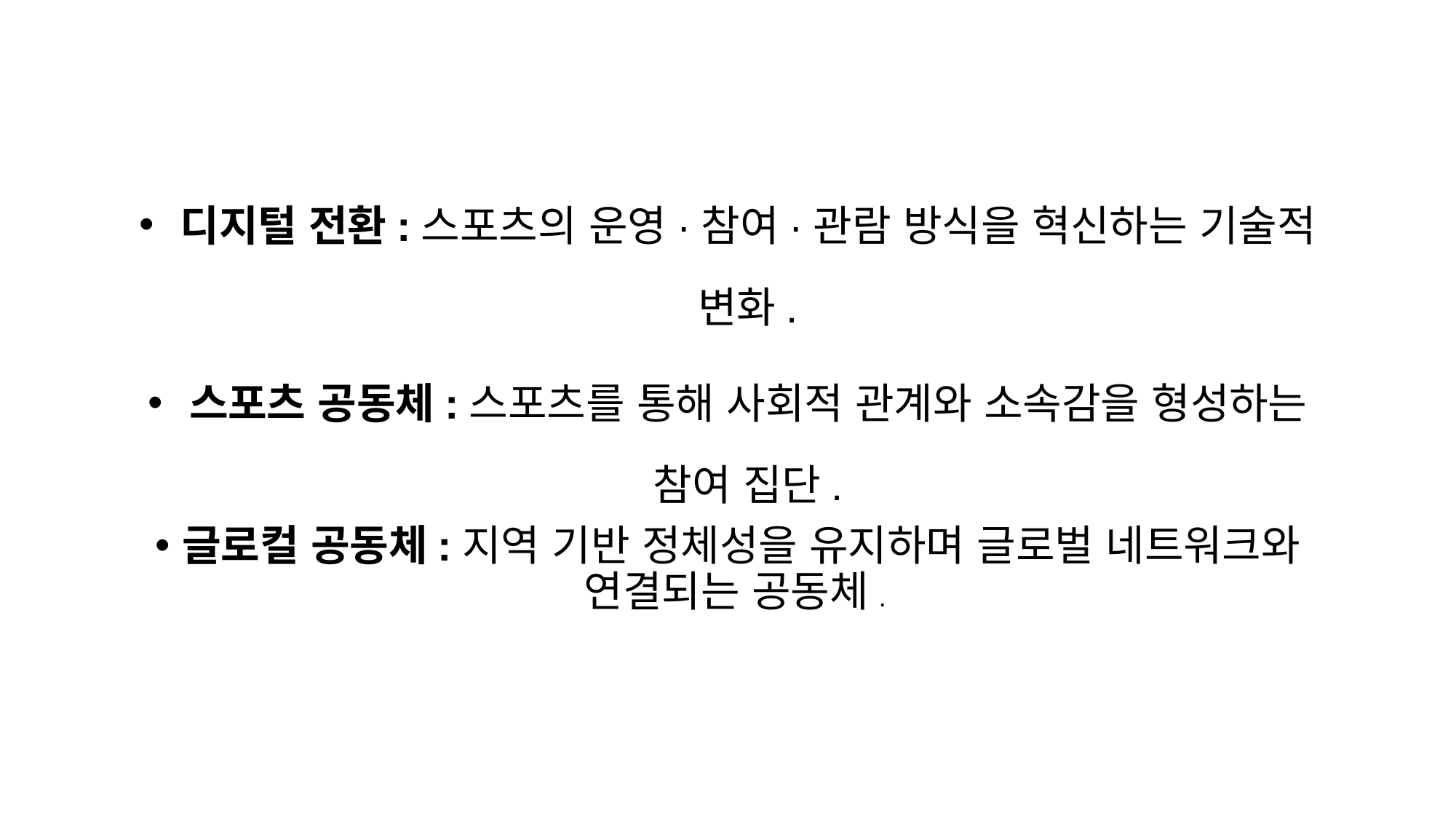

디지털 전환:스포츠의 운영·참여·관람 방식을 혁신하는 기술적 변화.
스포츠 공동체:스포츠를 통해 사회적 관계와 소속감을 형성하는 참여 집단.
글로컬 공동체:지역 기반 정체성을 유지하며 글로벌 네트워크와 연결되는 공동체.